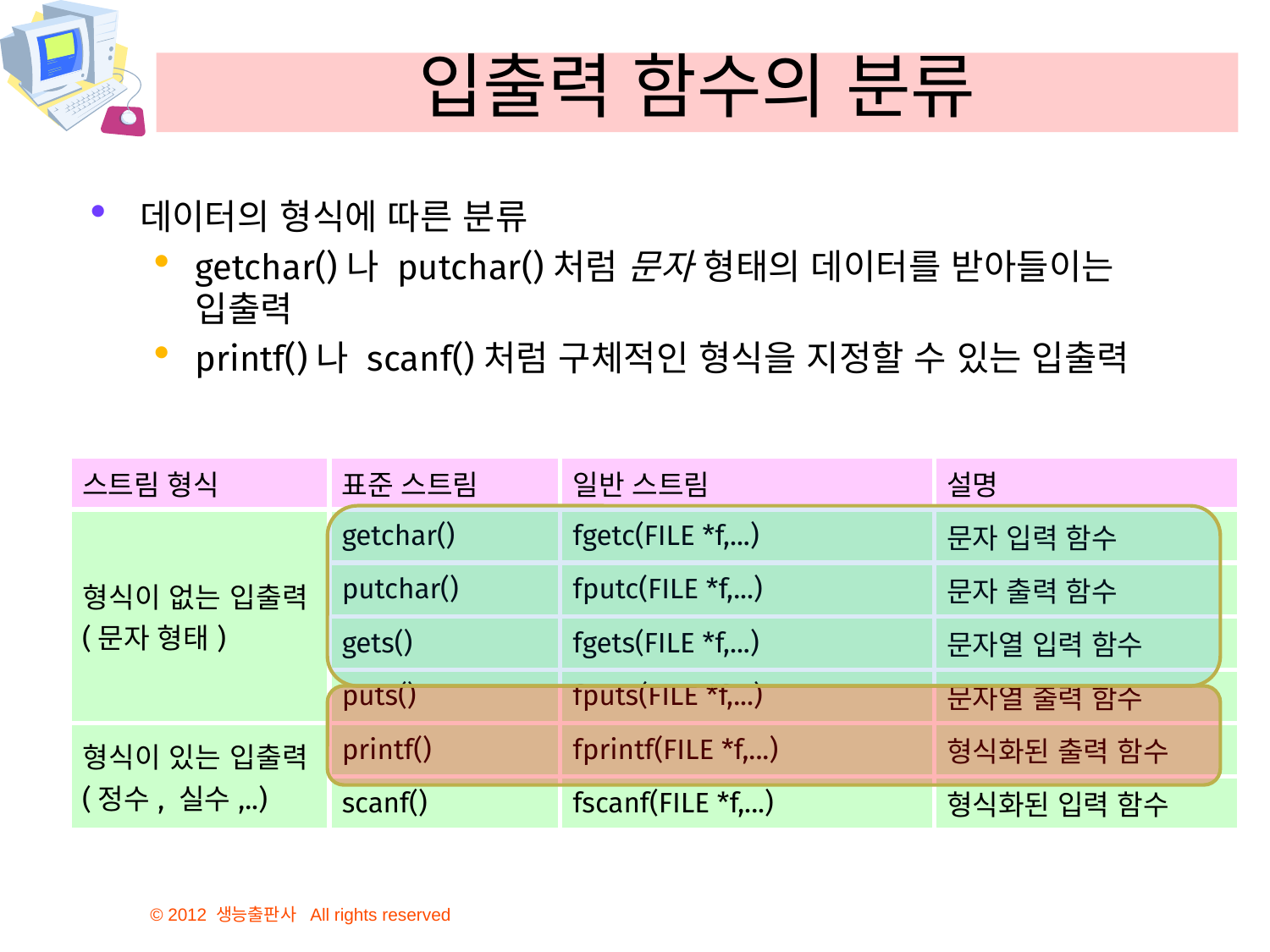

# 입출력 함수의 분류
데이터의 형식에 따른 분류
getchar()나 putchar()처럼 문자 형태의 데이터를 받아들이는 입출력
printf()나 scanf()처럼 구체적인 형식을 지정할 수 있는 입출력

| 스트림 형식 | 표준 스트림 | 일반 스트림 | 설명 |
| --- | --- | --- | --- |
| 형식이 없는 입출력(문자 형태) | getchar() | fgetc(FILE \*f,...) | 문자 입력 함수 |
|  | putchar() | fputc(FILE \*f,...) | 문자 출력 함수 |
|  | gets() | fgets(FILE \*f,...) | 문자열 입력 함수 |
|  | puts() | fputs(FILE \*f,...) | 문자열 출력 함수 |
| 형식이 있는 입출력(정수, 실수,..) | printf() | fprintf(FILE \*f,...) | 형식화된 출력 함수 |
|  | scanf() | fscanf(FILE \*f,...) | 형식화된 입력 함수 |